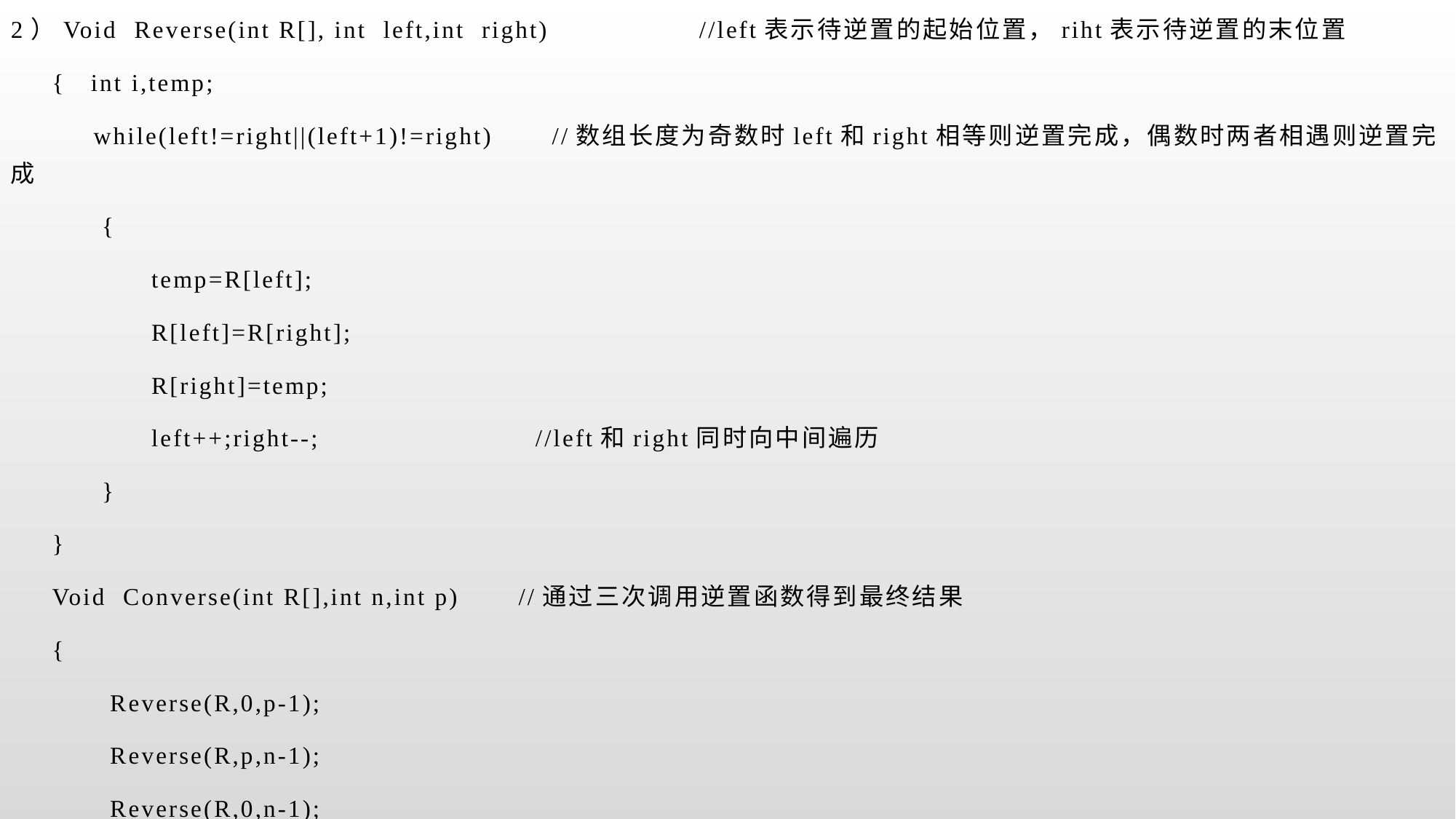

2）Void  Reverse(int R[], int  left,int  right)                  //left表示待逆置的起始位置，riht表示待逆置的末位置
     {   int i,temp;
          while(left!=right||(left+1)!=right)       //数组长度为奇数时left和right相等则逆置完成，偶数时两者相遇则逆置完成
           {
                 temp=R[left];
                 R[left]=R[right];
                 R[right]=temp;
                 left++;right--;                          //left和right同时向中间遍历
           }
     }
     Void  Converse(int R[],int n,int p)       //通过三次调用逆置函数得到最终结果
     {
            Reverse(R,0,p-1);
            Reverse(R,p,n-1);
            Reverse(R,0,n-1);
     }